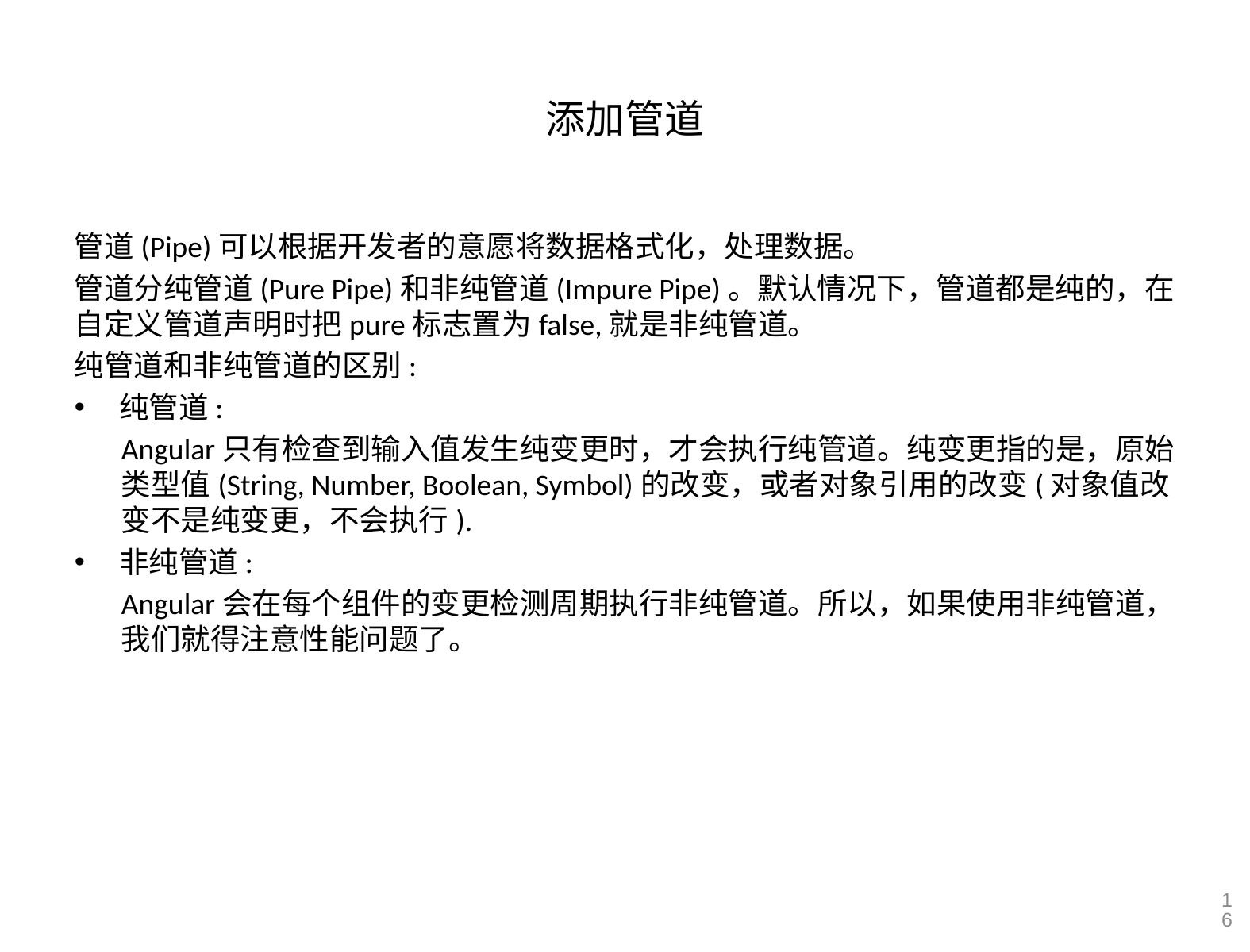

# 添加管道
管道(Pipe)可以根据开发者的意愿将数据格式化，处理数据。
管道分纯管道(Pure Pipe)和非纯管道(Impure Pipe)。默认情况下，管道都是纯的，在自定义管道声明时把pure标志置为false,就是非纯管道。
纯管道和非纯管道的区别:
纯管道:
Angular只有检查到输入值发生纯变更时，才会执行纯管道。纯变更指的是，原始类型值(String, Number, Boolean, Symbol)的改变，或者对象引用的改变(对象值改变不是纯变更，不会执行).
非纯管道:
Angular会在每个组件的变更检测周期执行非纯管道。所以，如果使用非纯管道，我们就得注意性能问题了。
16